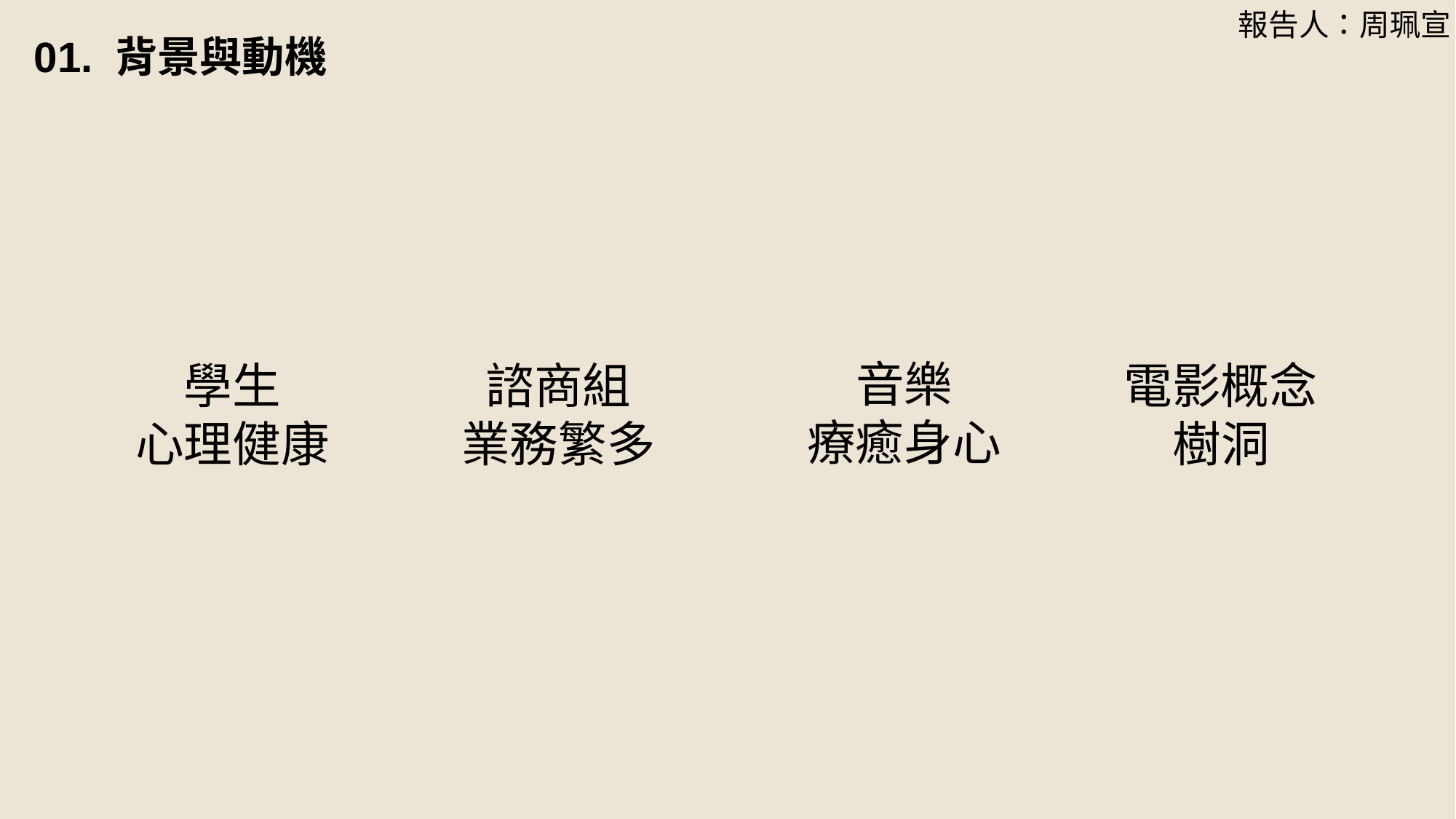

報告人：周珮宣
01. 背景與動機
音樂
療癒身心

學生
心理健康

諮商組
業務繁多

電影概念
樹洞